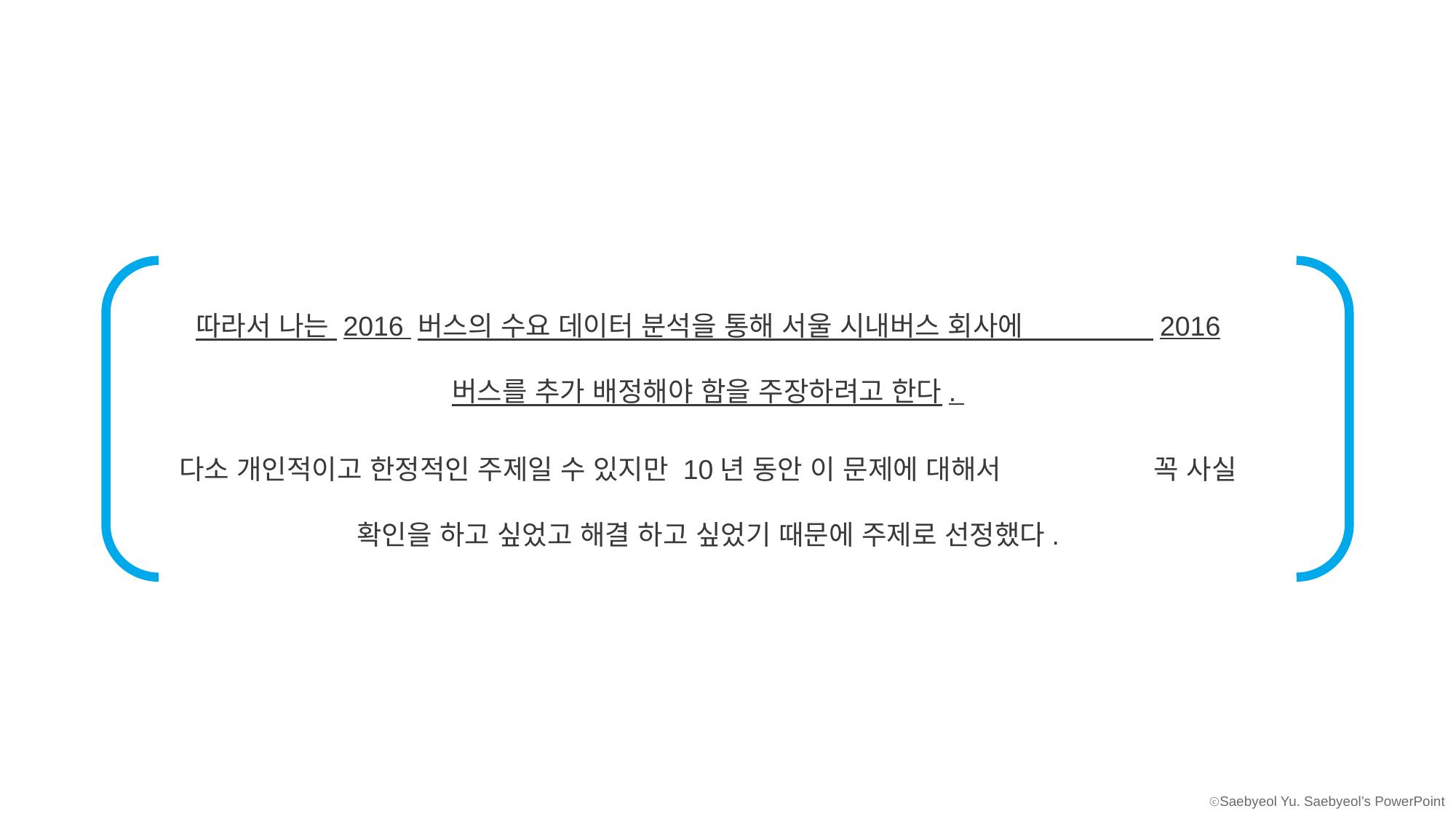

따라서 나는 2016 버스의 수요 데이터 분석을 통해 서울 시내버스 회사에                 2016 버스를 추가 배정해야 함을 주장하려고 한다.
다소 개인적이고 한정적인 주제일 수 있지만 10년 동안 이 문제에 대해서                    꼭 사실 확인을 하고 싶었고 해결 하고 싶었기 때문에 주제로 선정했다.